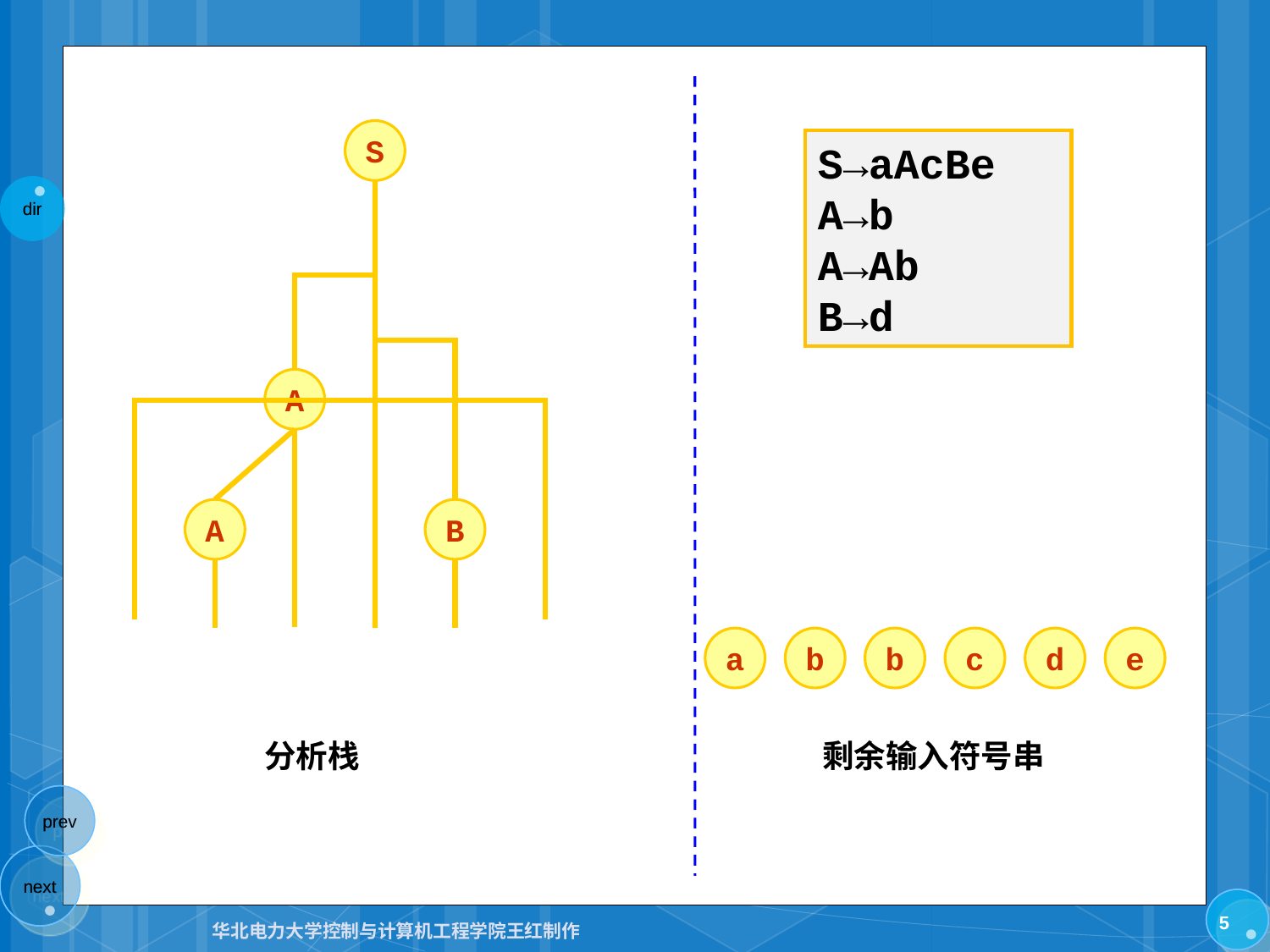

S
S→aAcBe
A→b
A→Ab
B→d
A
A
B
a
b
b
c
d
e
分析栈
剩余输入符号串
5
华北电力大学控制与计算机工程学院王红制作